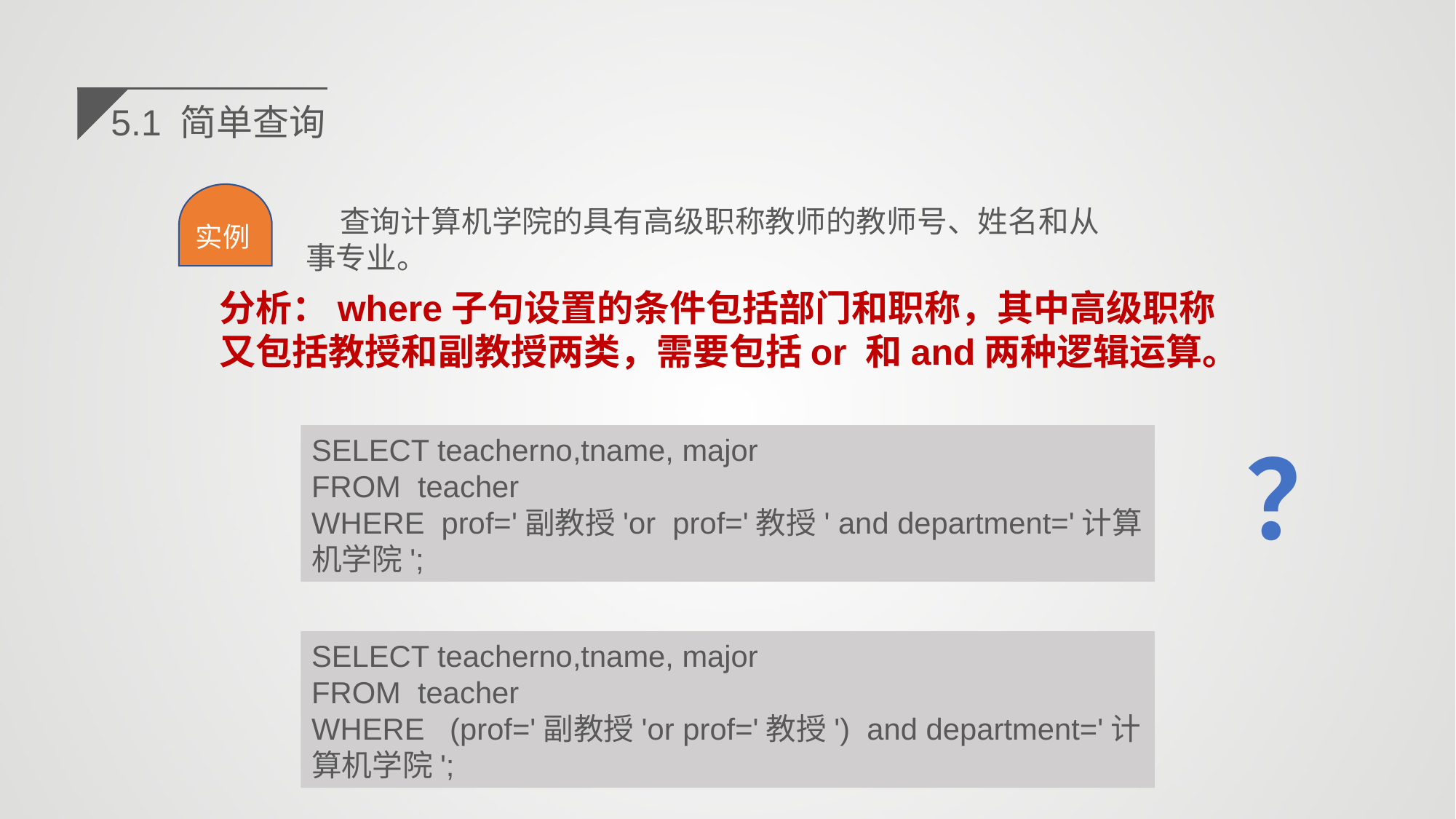

5.1 简单查询

    查询计算机学院的具有高级职称教师的教师号、姓名和从事专业。

实例
分析：where子句设置的条件包括部门和职称，其中高级职称又包括教授和副教授两类，需要包括or 和and两种逻辑运算。
SELECT teacherno,tname, major
FROM  teacher
WHERE  prof='副教授'or  prof='教授' and department='计算机学院';
？
SELECT teacherno,tname, major
FROM  teacher
WHERE   (prof='副教授'or prof='教授')  and department='计算机学院';